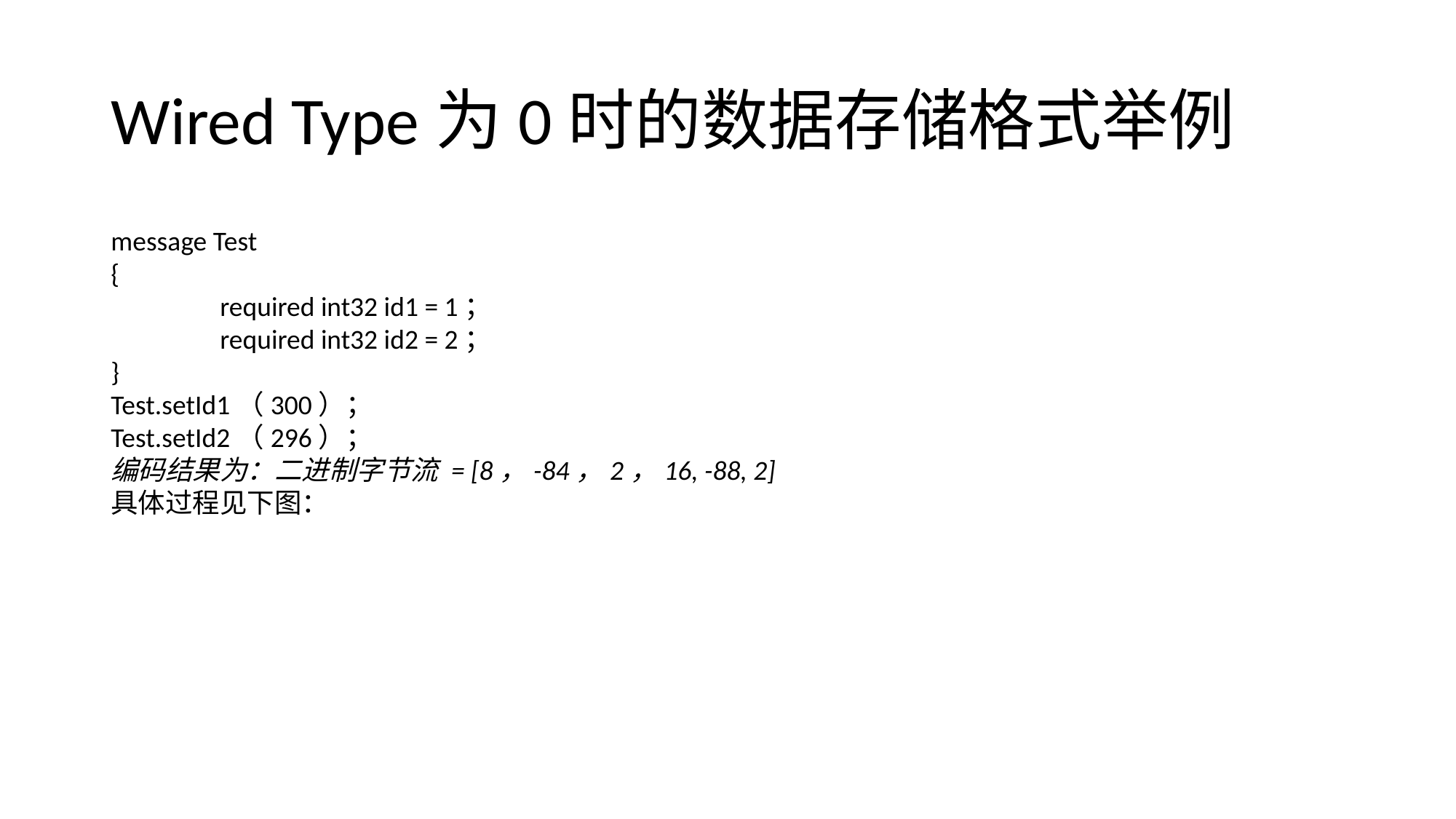

# Wired Type为0时的数据存储格式举例
message Test
{
	required int32 id1 = 1；
	required int32 id2 = 2；
}
Test.setId1（300）；
Test.setId2（296）；
编码结果为：二进制字节流 = [8，-84，2，16, -88, 2]
具体过程见下图：